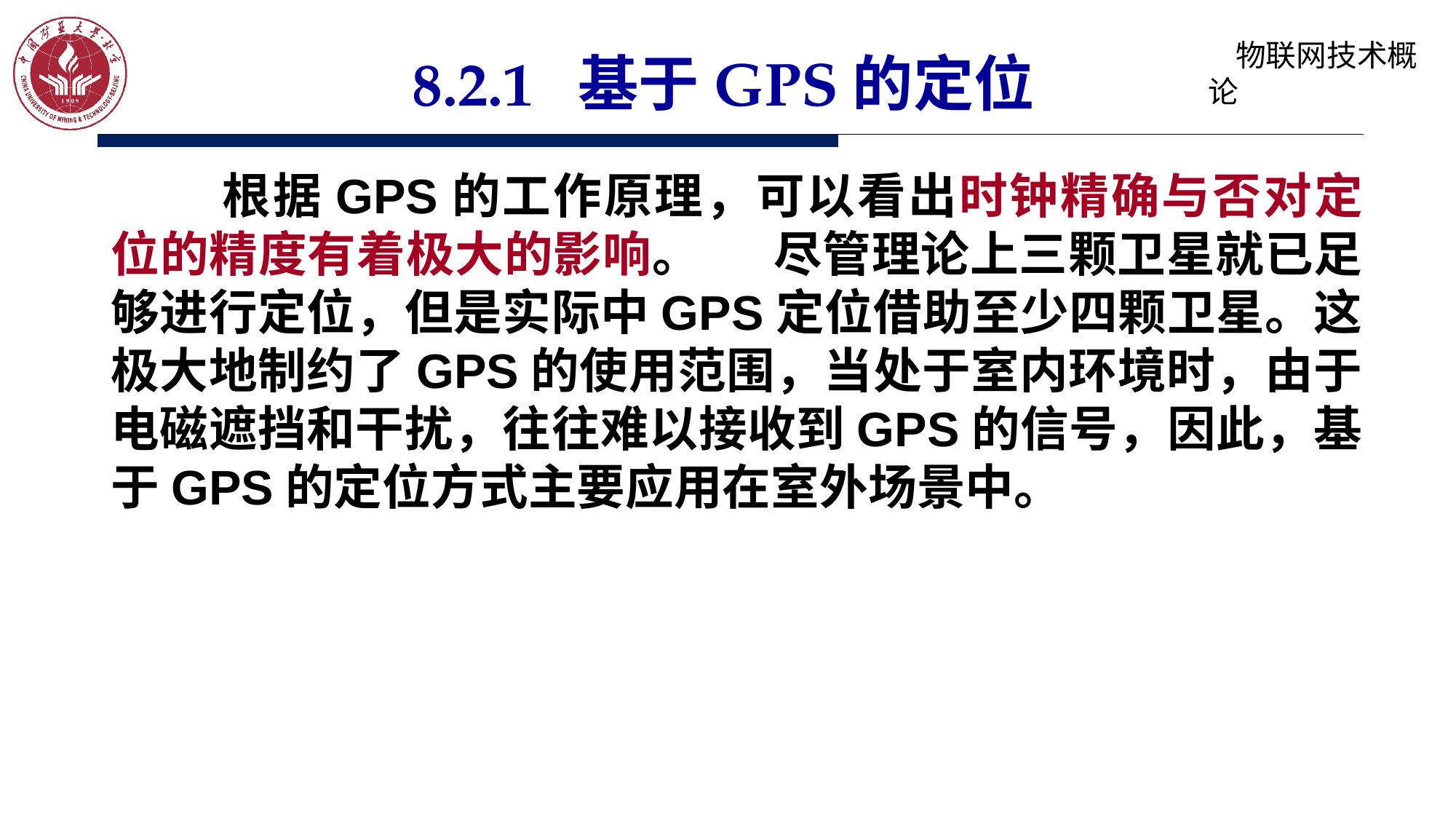

# 8.2.1  基于GPS的定位
	根据GPS的工作原理，可以看出时钟精确与否对定位的精度有着极大的影响。	尽管理论上三颗卫星就已足够进行定位，但是实际中GPS定位借助至少四颗卫星。这极大地制约了GPS的使用范围，当处于室内环境时，由于电磁遮挡和干扰，往往难以接收到GPS的信号，因此，基于GPS的定位方式主要应用在室外场景中。